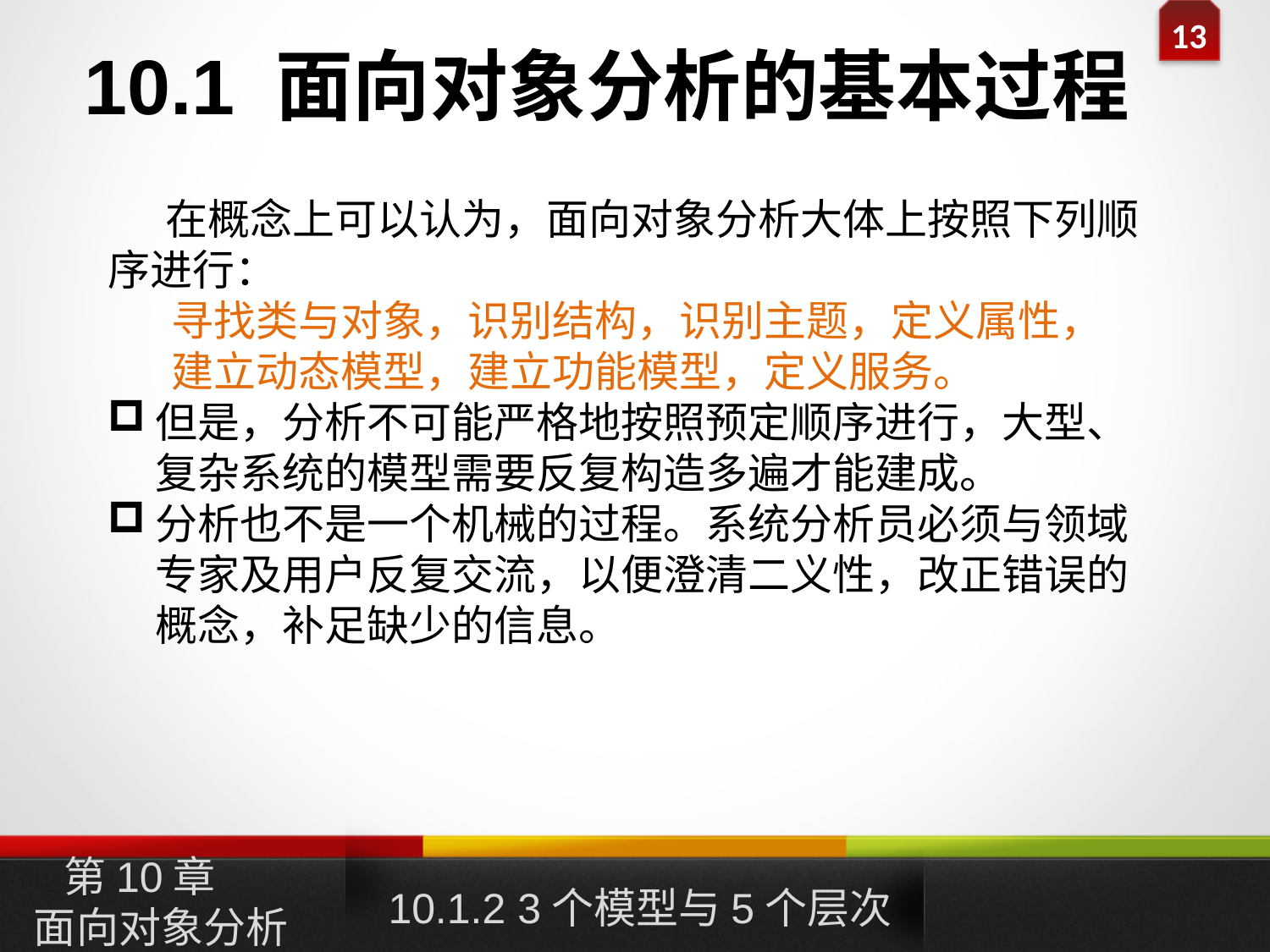

10.1 面向对象分析的基本过程
     在概念上可以认为，面向对象分析大体上按照下列顺序进行：
寻找类与对象，识别结构，识别主题，定义属性，
建立动态模型，建立功能模型，定义服务。
但是，分析不可能严格地按照预定顺序进行，大型、复杂系统的模型需要反复构造多遍才能建成。
分析也不是一个机械的过程。系统分析员必须与领域专家及用户反复交流，以便澄清二义性，改正错误的概念，补足缺少的信息。
10.1.2 3个模型与5个层次